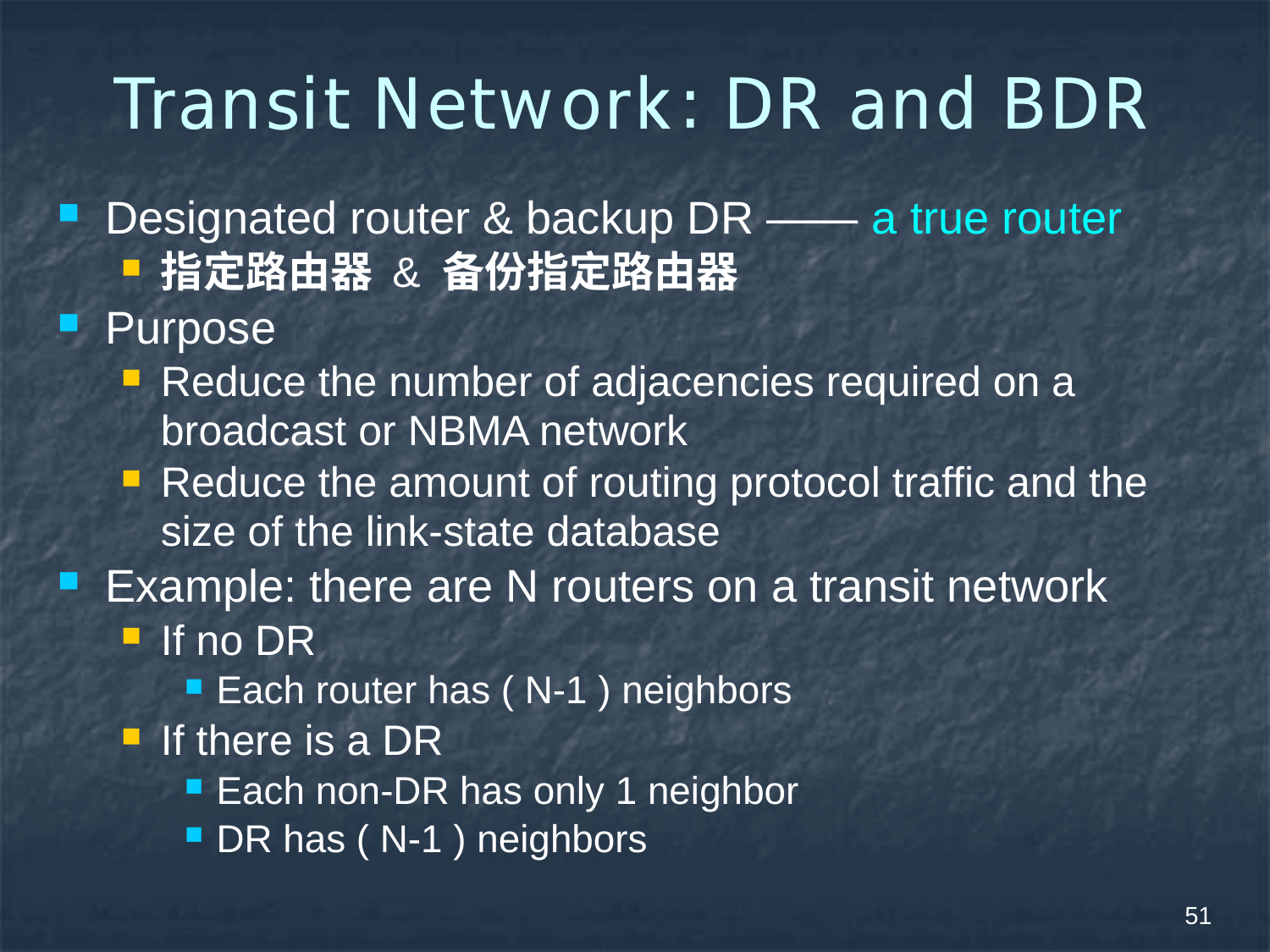

# Transit Network: DR and BDR
Designated router & backup DR —— a true router
指定路由器 & 备份指定路由器
Purpose
Reduce the number of adjacencies required on a broadcast or NBMA network
Reduce the amount of routing protocol traffic and the size of the link-state database
Example: there are N routers on a transit network
If no DR
Each router has ( N-1 ) neighbors
If there is a DR
Each non-DR has only 1 neighbor
DR has ( N-1 ) neighbors
51